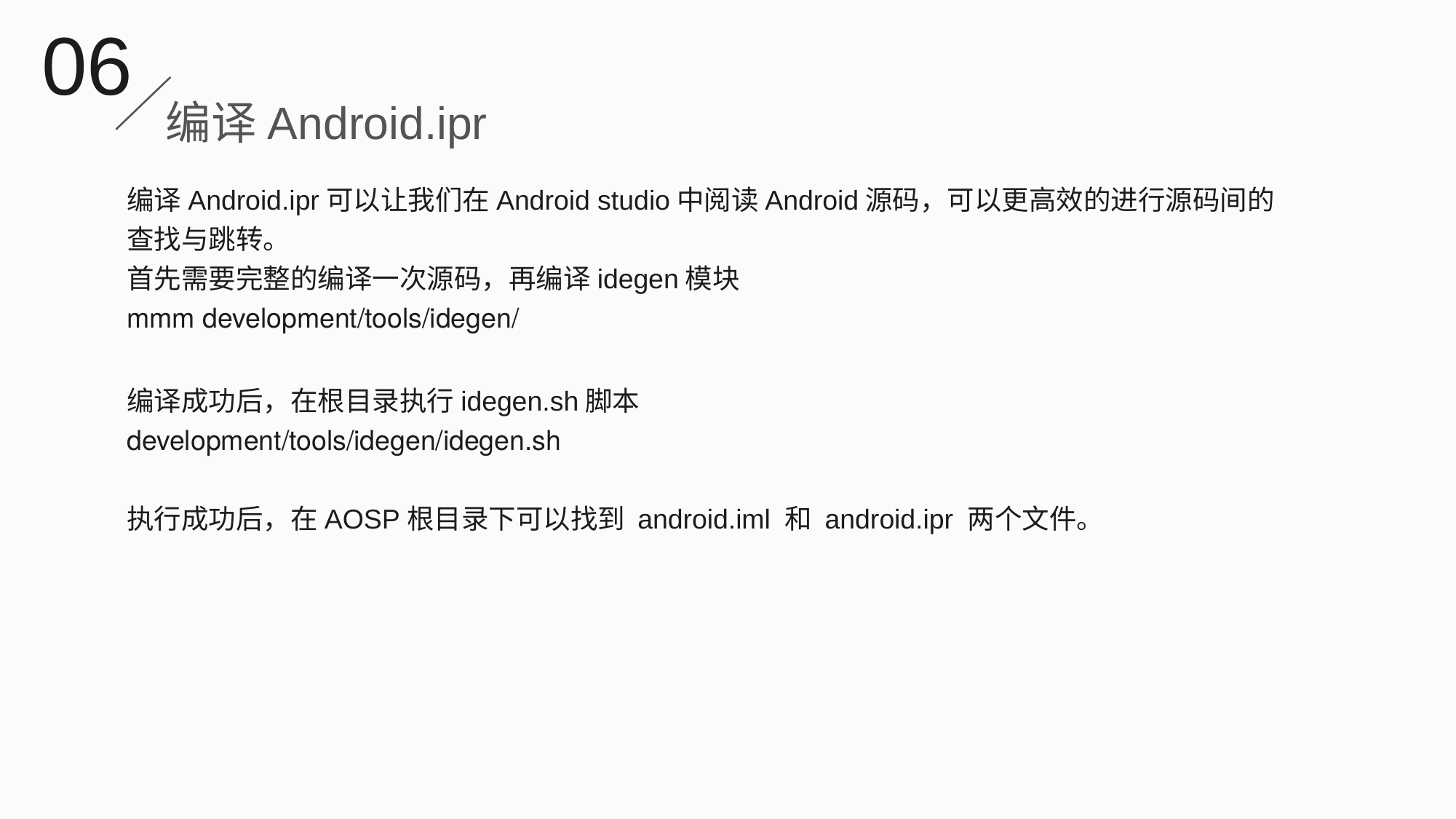

06
编译Android.ipr
编译Android.ipr可以让我们在Android studio中阅读Android源码，可以更高效的进行源码间的查找与跳转。
首先需要完整的编译一次源码，再编译idegen模块
mmm development/tools/idegen/

编译成功后，在根目录执行idegen.sh脚本
development/tools/idegen/idegen.sh

执行成功后，在AOSP根目录下可以找到 android.iml 和 android.ipr 两个文件。